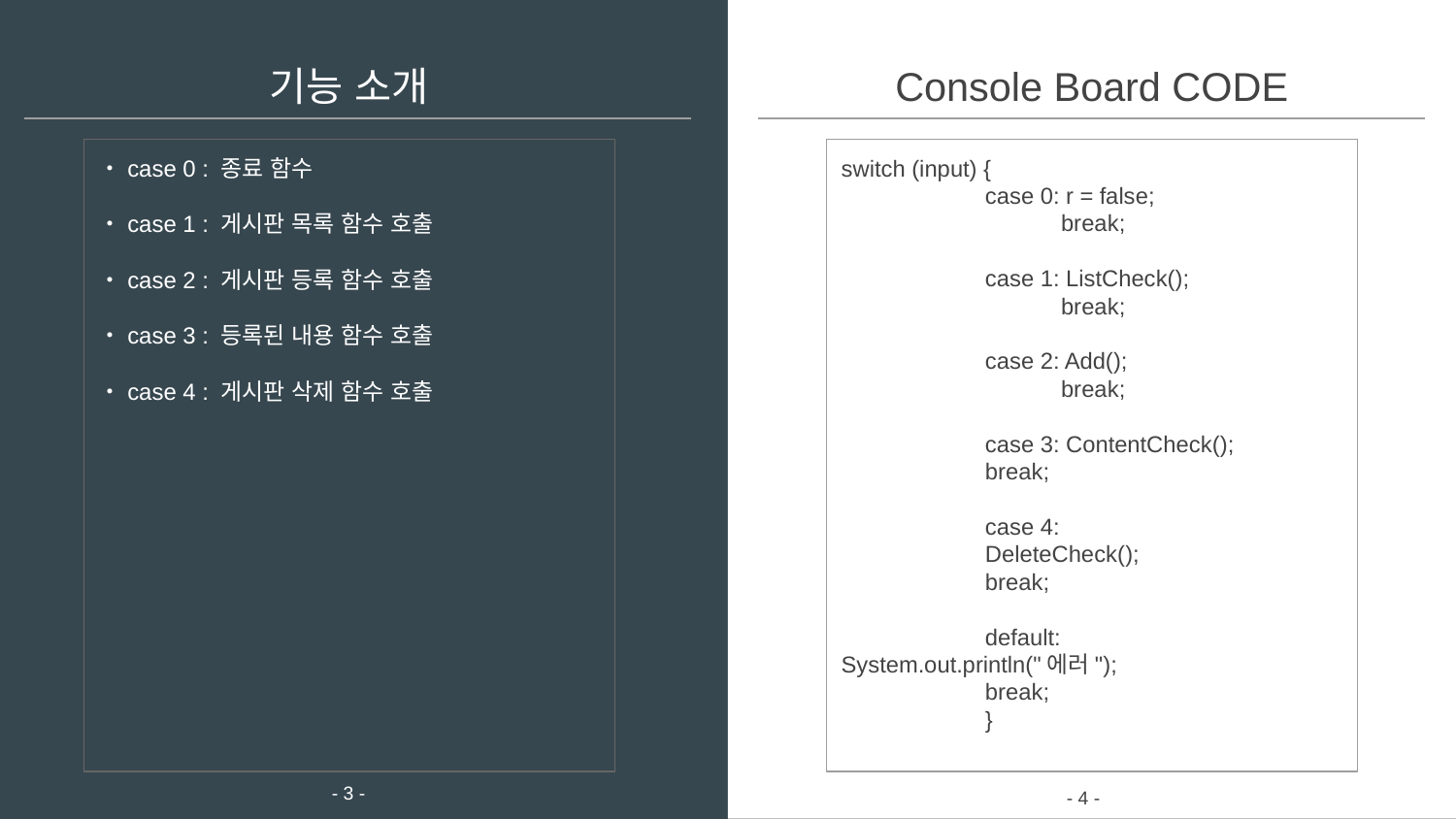

기능 소개
Console Board CODE
・case 0 : 종료 함수

・case 1 : 게시판 목록 함수 호출

・case 2 : 게시판 등록 함수 호출

・case 3 : 등록된 내용 함수 호출

・case 4 : 게시판 삭제 함수 호출

switch (input) {
		case 0: r = false;
		            break;

		case 1: ListCheck();
		            break;

		case 2: Add();
		            break;

		case 3: ContentCheck();
			break;

		case 4:
			DeleteCheck();
			break;

		default:	System.out.println("에러");
			break;
		}
- 3 -
- 4 -